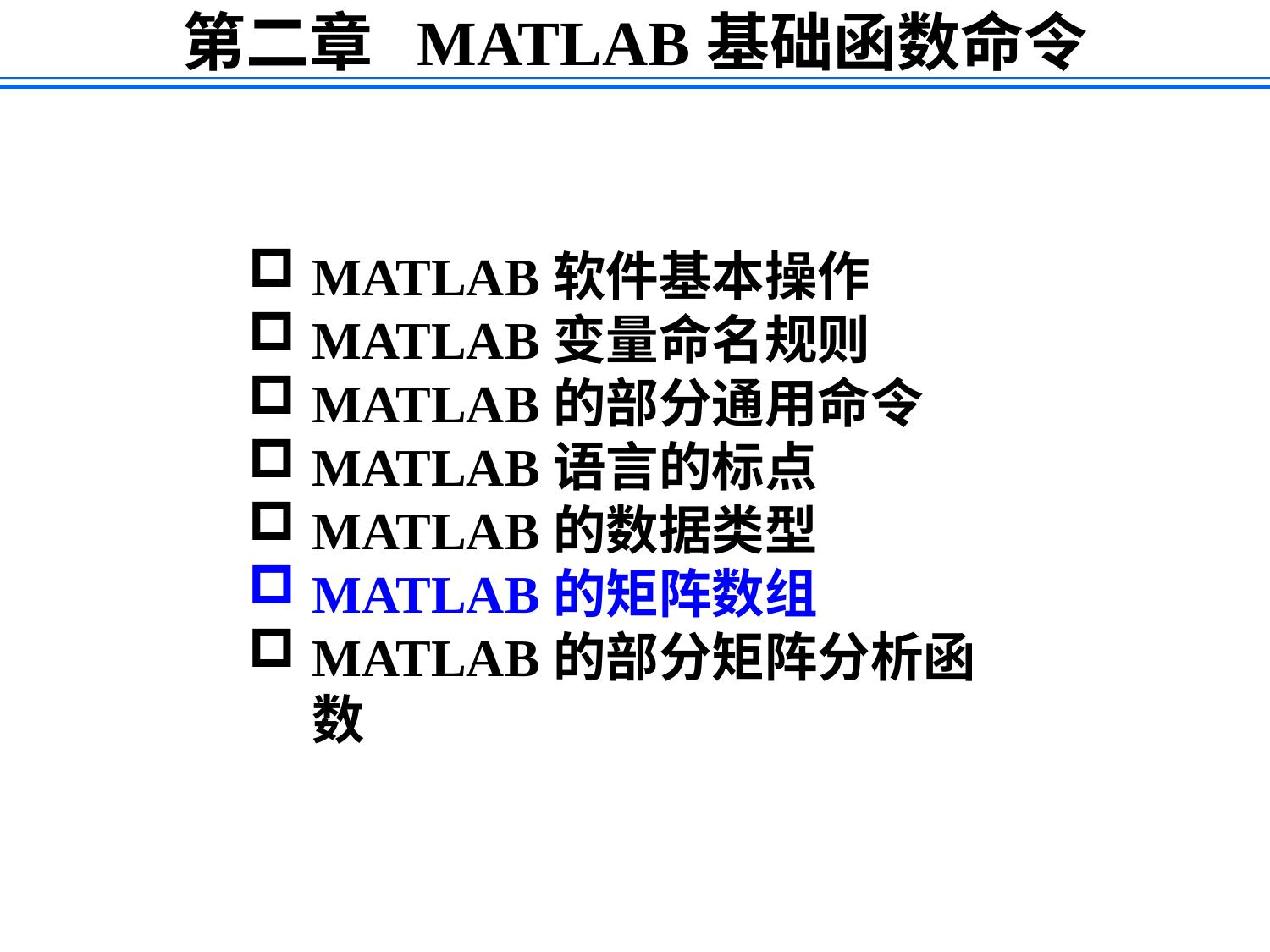

第二章  MATLAB基础函数命令

MATLAB软件基本操作
MATLAB变量命名规则
MATLAB的部分通用命令
MATLAB语言的标点
MATLAB的数据类型
MATLAB的矩阵数组
MATLAB的部分矩阵分析函数